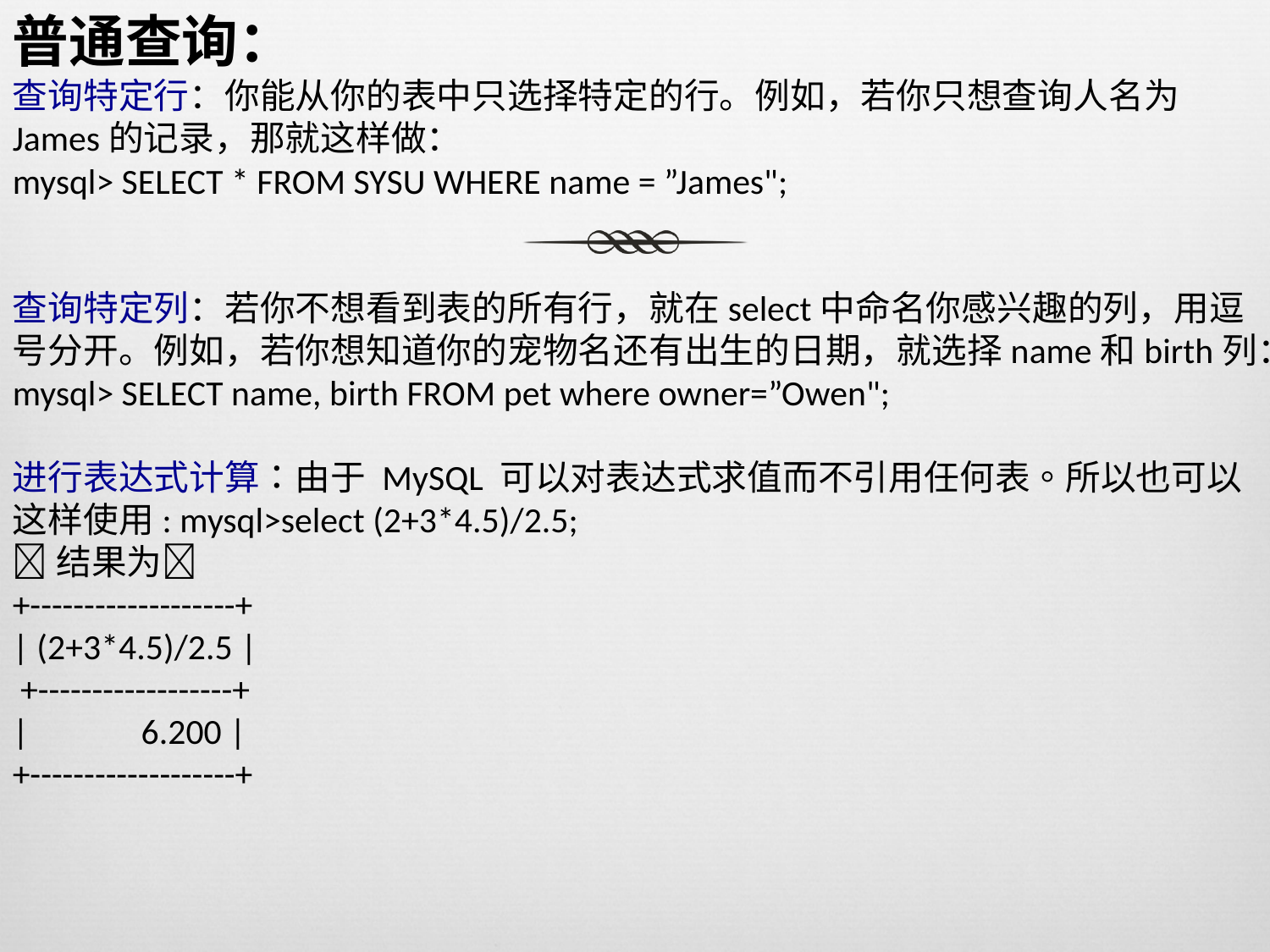

普通查询：
查询特定行：你能从你的表中只选择特定的行。例如，若你只想查询人名为James的记录，那就这样做：
mysql> SELECT * FROM SYSU WHERE name = ”James";

查询特定列：若你不想看到表的所有行，就在select中命名你感兴趣的列，用逗号分开。例如，若你想知道你的宠物名还有出生的日期，就选择name和birth列：
mysql> SELECT name, birth FROM pet where owner=”Owen";

进行表达式计算：由于 MySQL 可以对表达式求值而不引用任何表。所以也可以这样使用: mysql>select (2+3*4.5)/2.5;
􏰢结果为􏰜
+-------------------+
| (2+3*4.5)/2.5 |
 +------------------+
|              6.200 |
+-------------------+